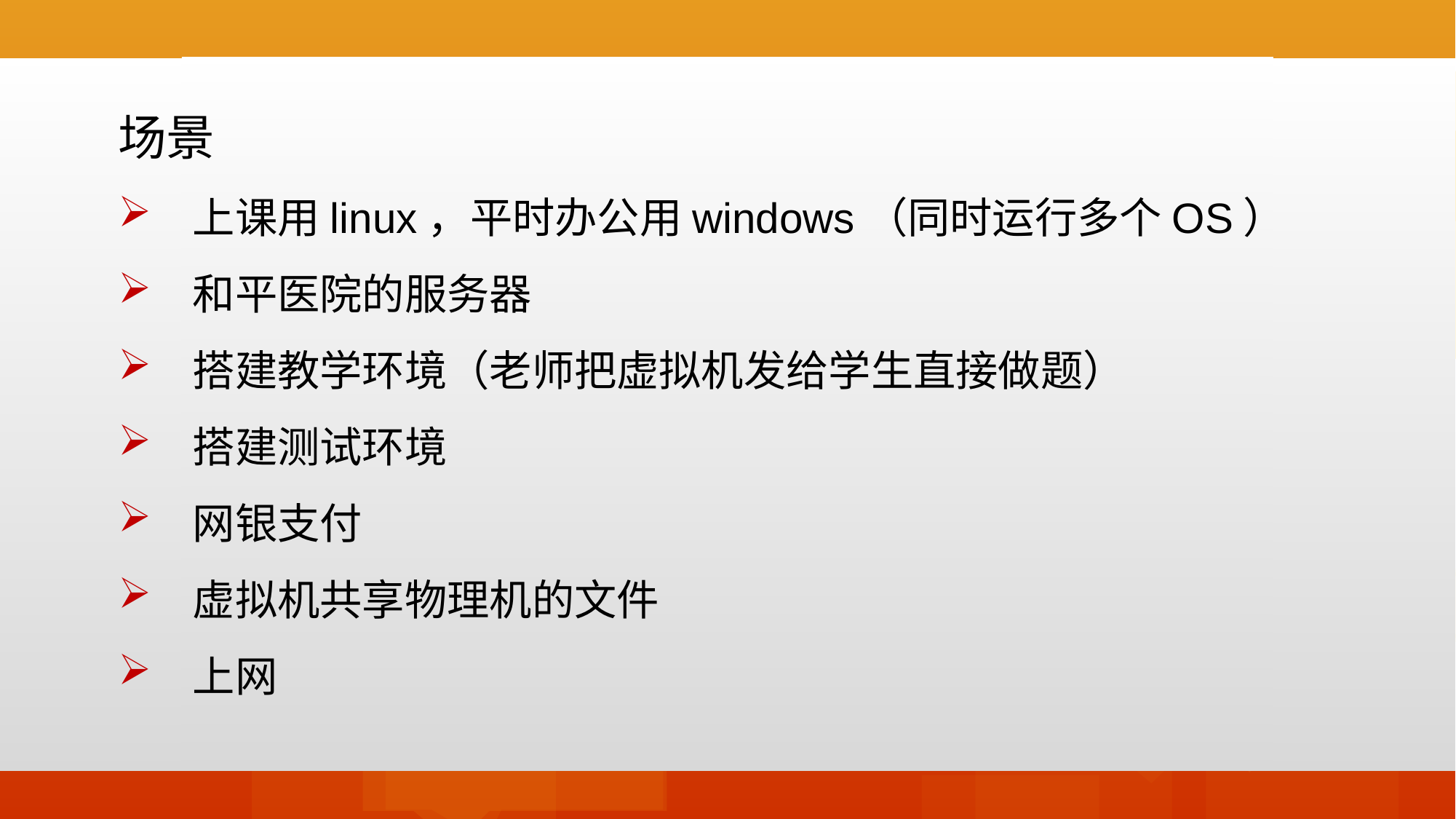

场景
上课用linux，平时办公用windows（同时运行多个OS）
和平医院的服务器
搭建教学环境（老师把虚拟机发给学生直接做题）
搭建测试环境
网银支付
虚拟机共享物理机的文件
上网